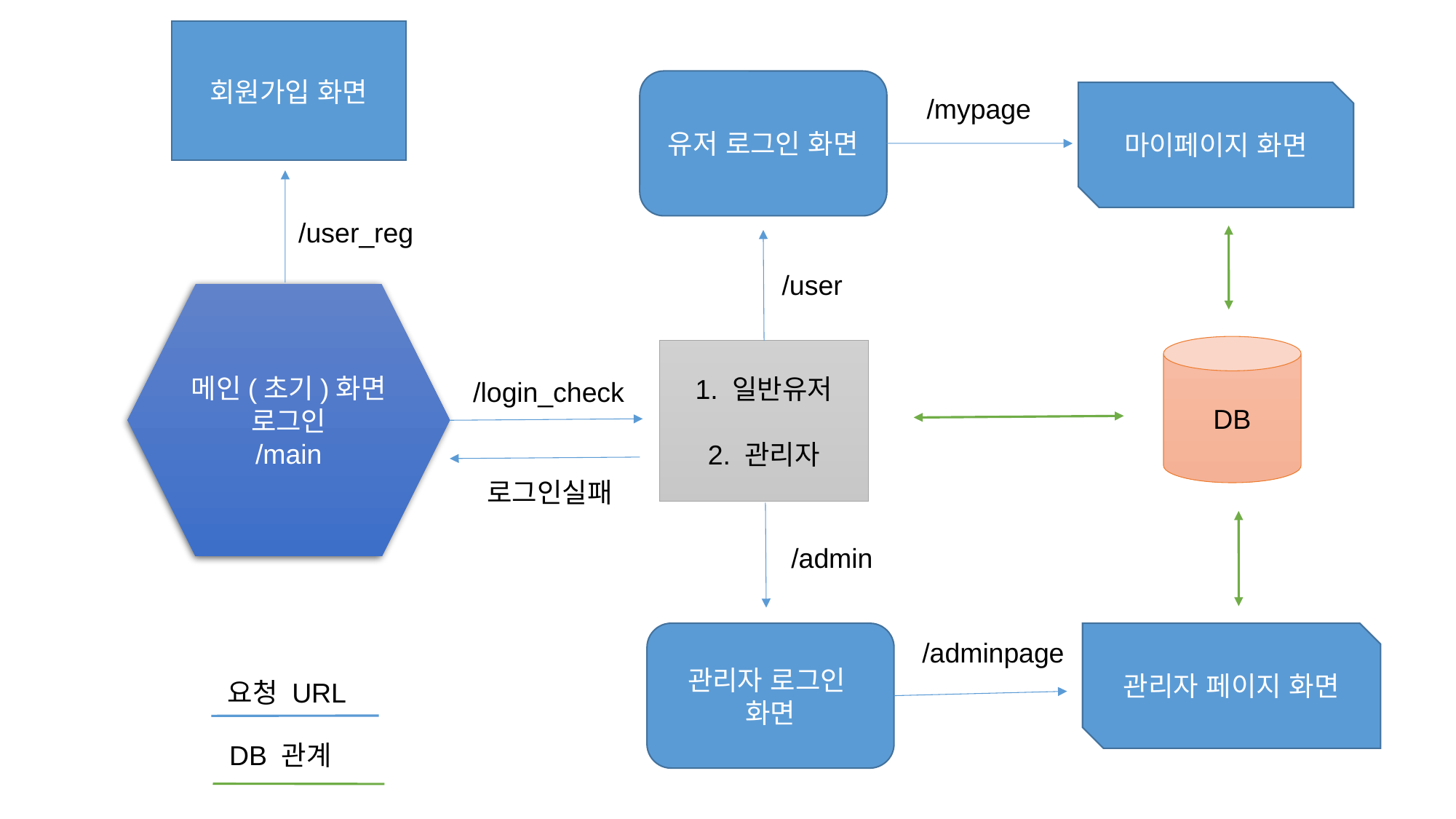

회원가입 화면
유저 로그인 화면
마이페이지 화면
/mypage
/user_reg
/user
메인(초기)화면
로그인
/main
DB
1. 일반유저

2. 관리자
/login_check
로그인실패
/admin
관리자 로그인
화면
관리자 페이지 화면
/adminpage
요청 URL
DB 관계